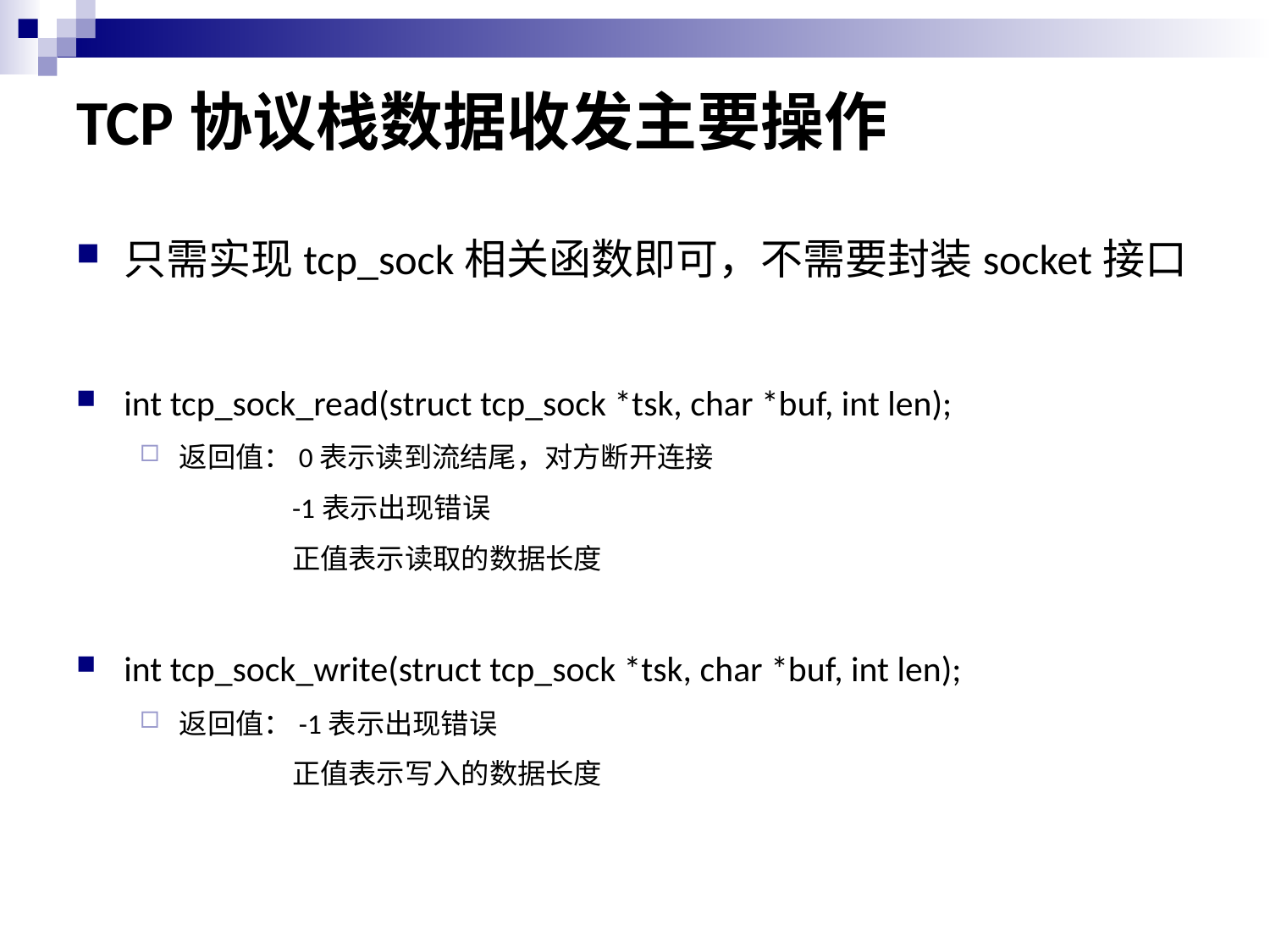

# TCP协议栈数据收发主要操作
只需实现tcp_sock相关函数即可，不需要封装socket接口

int tcp_sock_read(struct tcp_sock *tsk, char *buf, int len);
返回值：0表示读到流结尾，对方断开连接
                        -1表示出现错误
                       正值表示读取的数据长度

int tcp_sock_write(struct tcp_sock *tsk, char *buf, int len);
返回值：-1表示出现错误
                       正值表示写入的数据长度

33